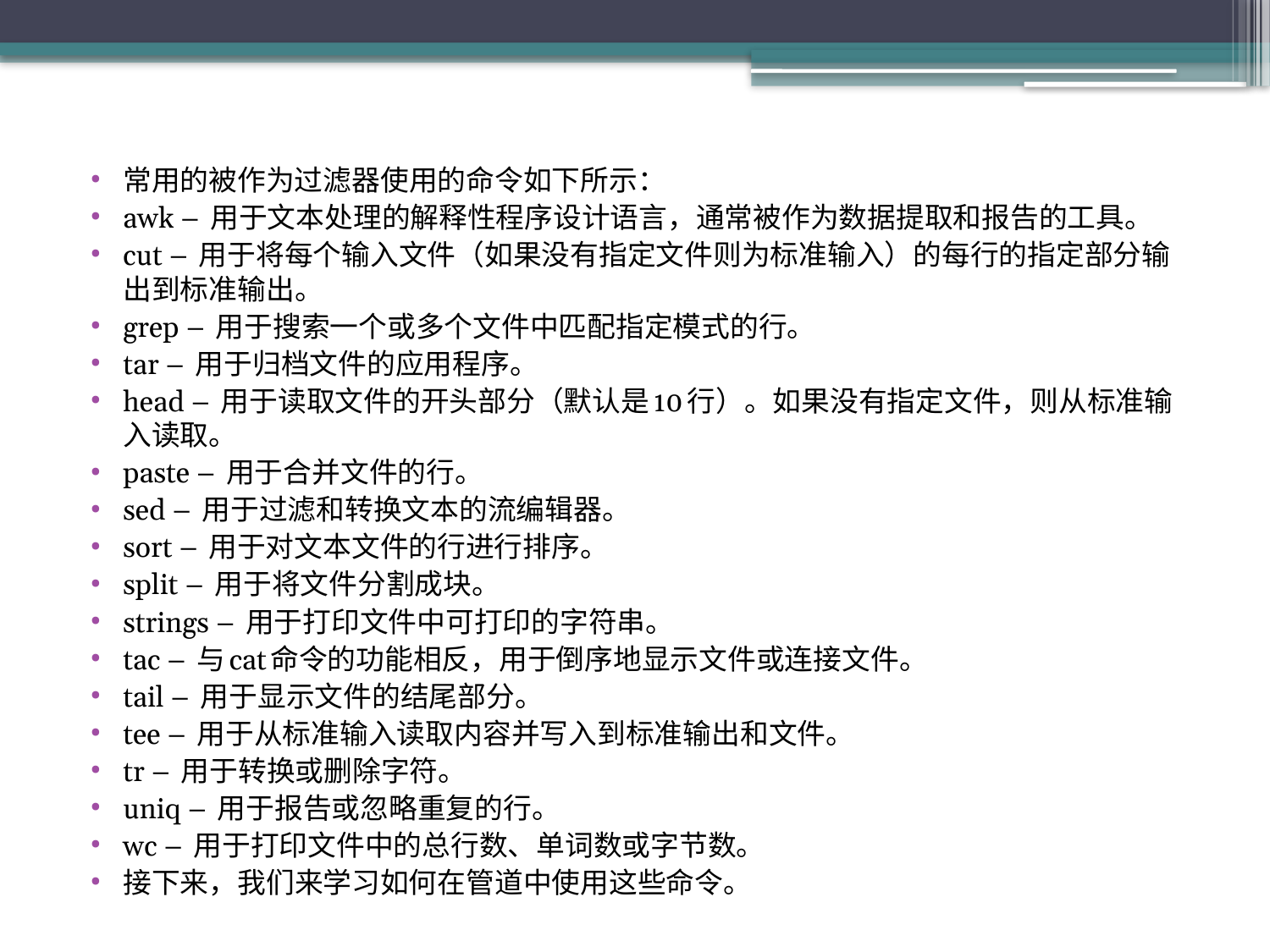

常用的被作为过滤器使用的命令如下所示：
awk – 用于文本处理的解释性程序设计语言，通常被作为数据提取和报告的工具。
cut – 用于将每个输入文件（如果没有指定文件则为标准输入）的每行的指定部分输出到标准输出。
grep – 用于搜索一个或多个文件中匹配指定模式的行。
tar – 用于归档文件的应用程序。
head – 用于读取文件的开头部分（默认是10行）。如果没有指定文件，则从标准输入读取。
paste – 用于合并文件的行。
sed – 用于过滤和转换文本的流编辑器。
sort – 用于对文本文件的行进行排序。
split – 用于将文件分割成块。
strings – 用于打印文件中可打印的字符串。
tac – 与cat命令的功能相反，用于倒序地显示文件或连接文件。
tail – 用于显示文件的结尾部分。
tee – 用于从标准输入读取内容并写入到标准输出和文件。
tr – 用于转换或删除字符。
uniq – 用于报告或忽略重复的行。
wc – 用于打印文件中的总行数、单词数或字节数。
接下来，我们来学习如何在管道中使用这些命令。